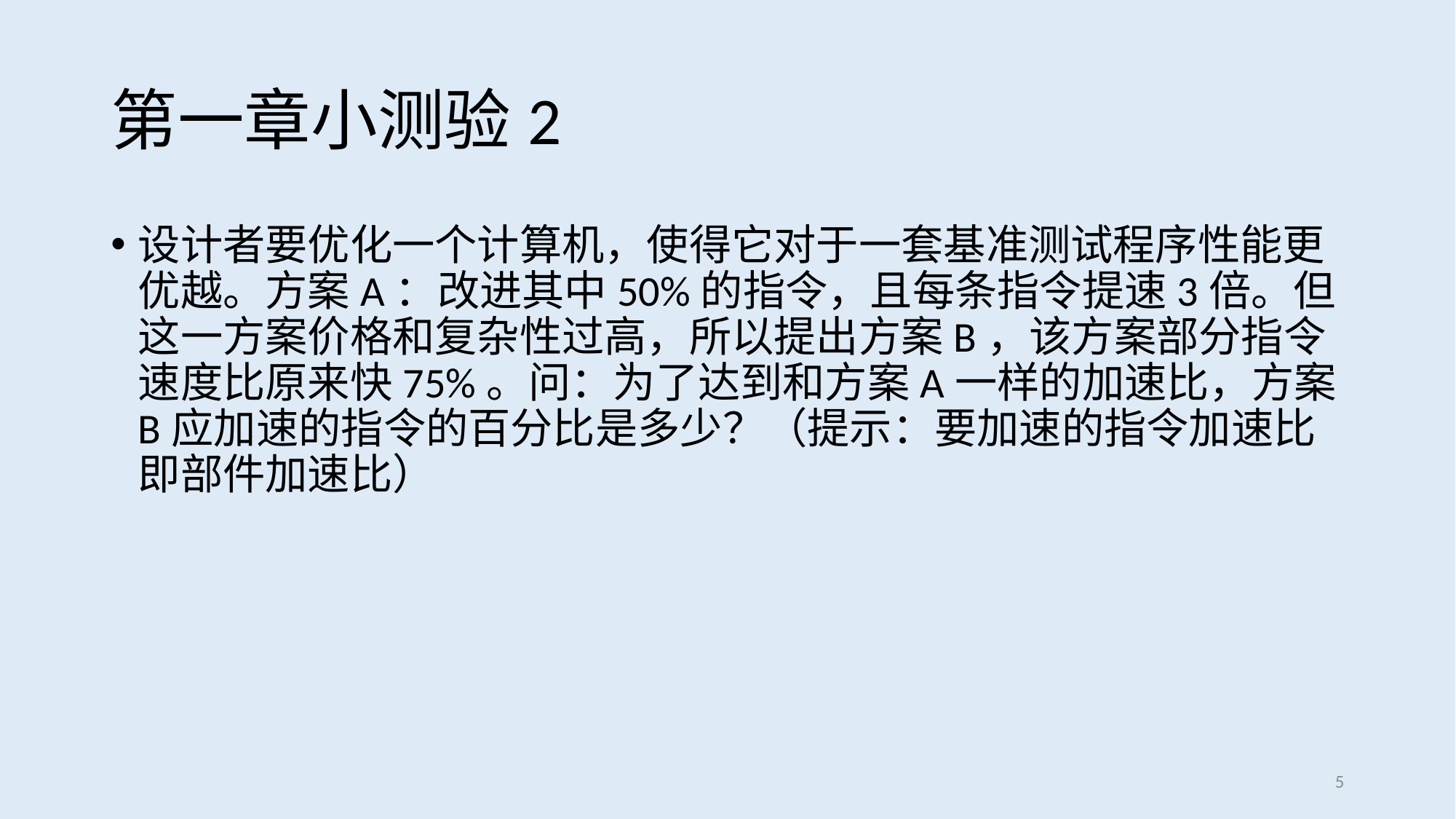

# 第一章小测验2
设计者要优化一个计算机，使得它对于一套基准测试程序性能更优越。方案A：改进其中50%的指令，且每条指令提速3倍。但这一方案价格和复杂性过高，所以提出方案B，该方案部分指令速度比原来快75%。问：为了达到和方案A一样的加速比，方案B应加速的指令的百分比是多少？（提示：要加速的指令加速比即部件加速比）
5